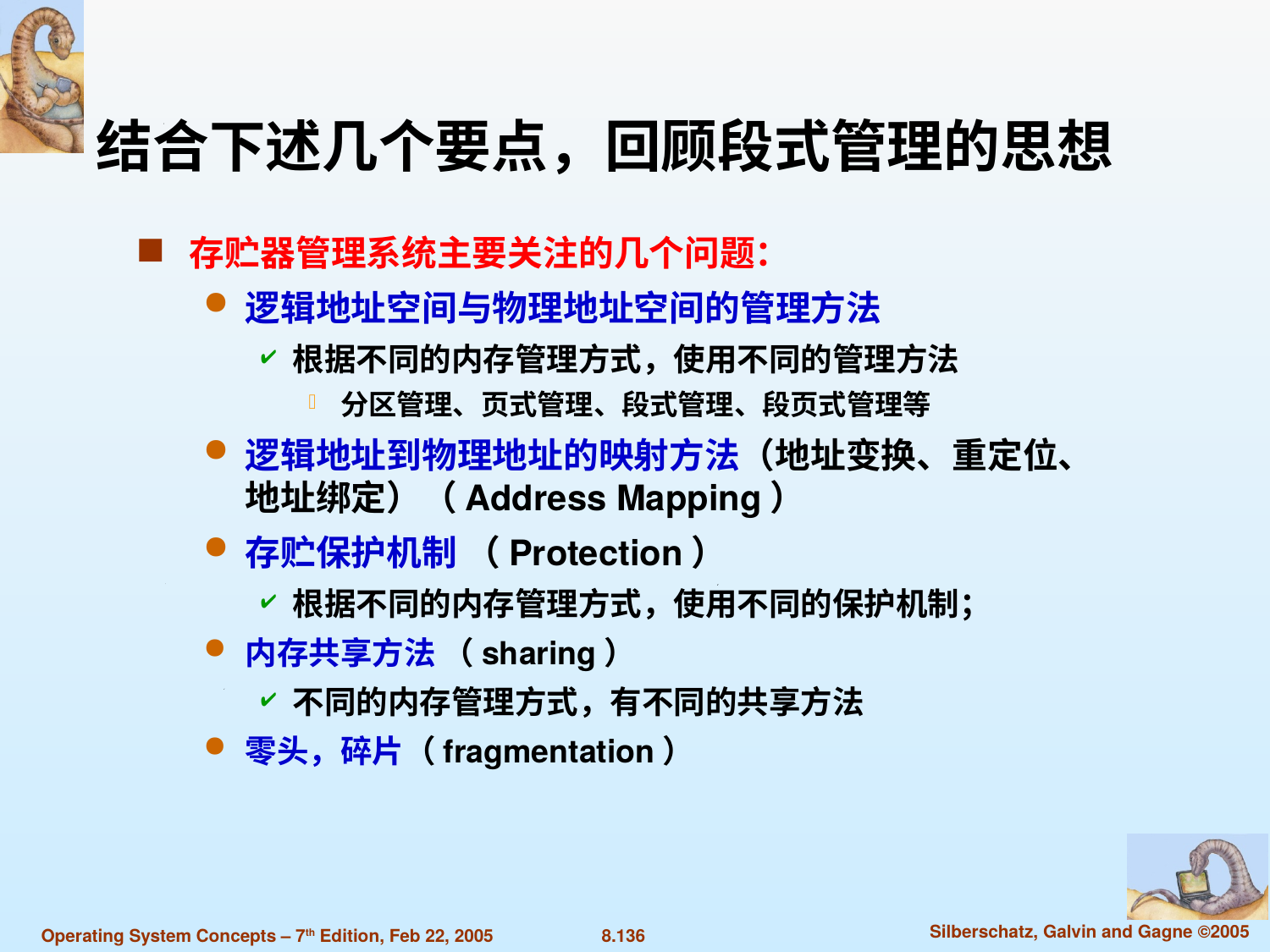

结合下述几个要点，回顾段式管理的思想
存贮器管理系统主要关注的几个问题：
逻辑地址空间与物理地址空间的管理方法
根据不同的内存管理方式，使用不同的管理方法
分区管理、页式管理、段式管理、段页式管理等
逻辑地址到物理地址的映射方法（地址变换、重定位、地址绑定）（Address Mapping）
存贮保护机制 （Protection）
根据不同的内存管理方式，使用不同的保护机制；
内存共享方法 （sharing）
不同的内存管理方式，有不同的共享方法
零头，碎片（fragmentation）